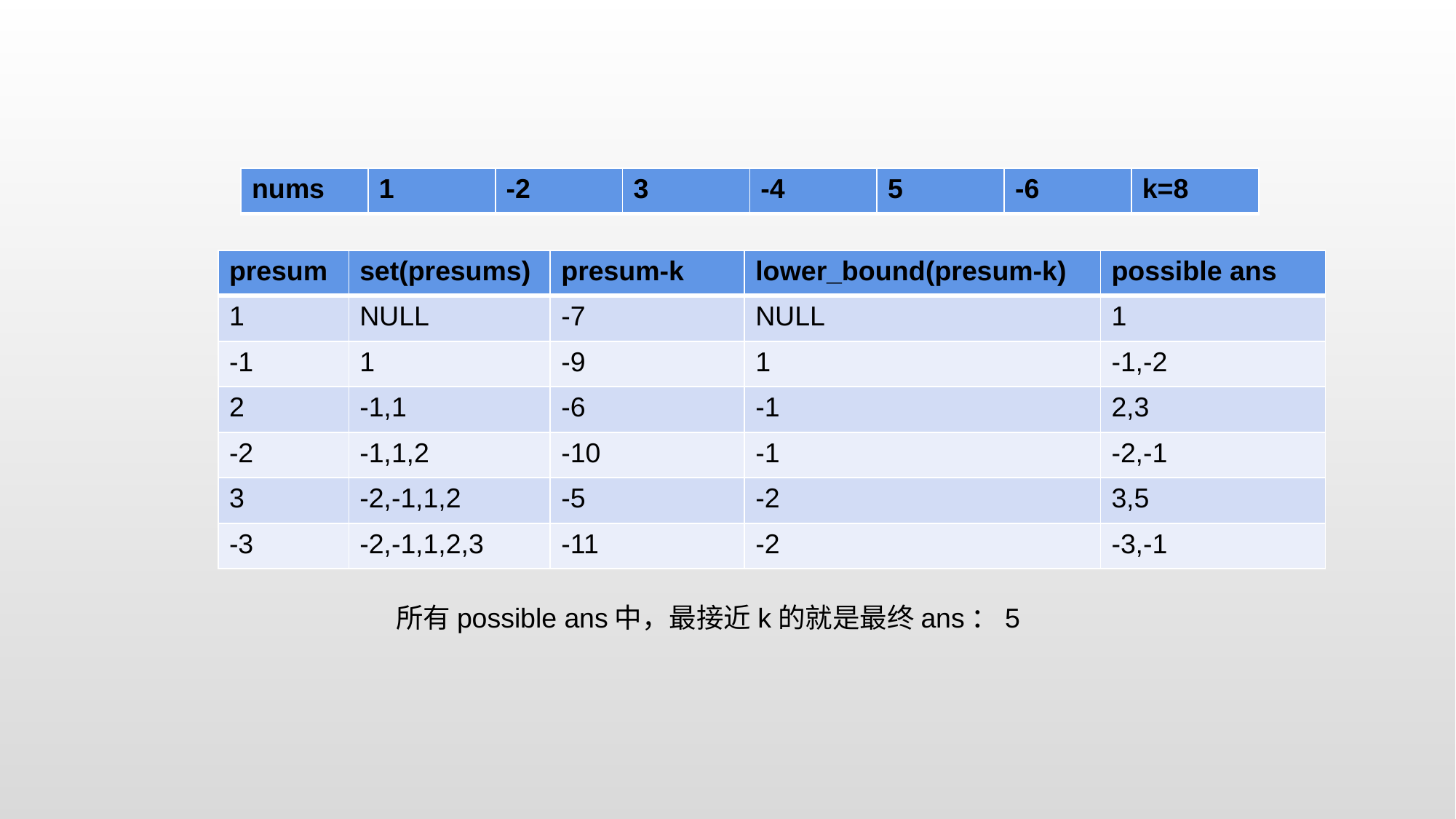

| nums | 1 | -2 | 3 | -4 | 5 | -6 | k=8 |
| --- | --- | --- | --- | --- | --- | --- | --- |
| presum | set(presums) | presum-k | lower\_bound(presum-k) | possible ans |
| --- | --- | --- | --- | --- |
| 1 | NULL | -7 | NULL | 1 |
| -1 | 1 | -9 | 1 | -1,-2 |
| 2 | -1,1 | -6 | -1 | 2,3 |
| -2 | -1,1,2 | -10 | -1 | -2,-1 |
| 3 | -2,-1,1,2 | -5 | -2 | 3,5 |
| -3 | -2,-1,1,2,3 | -11 | -2 | -3,-1 |
所有possible ans中，最接近k的就是最终ans：5